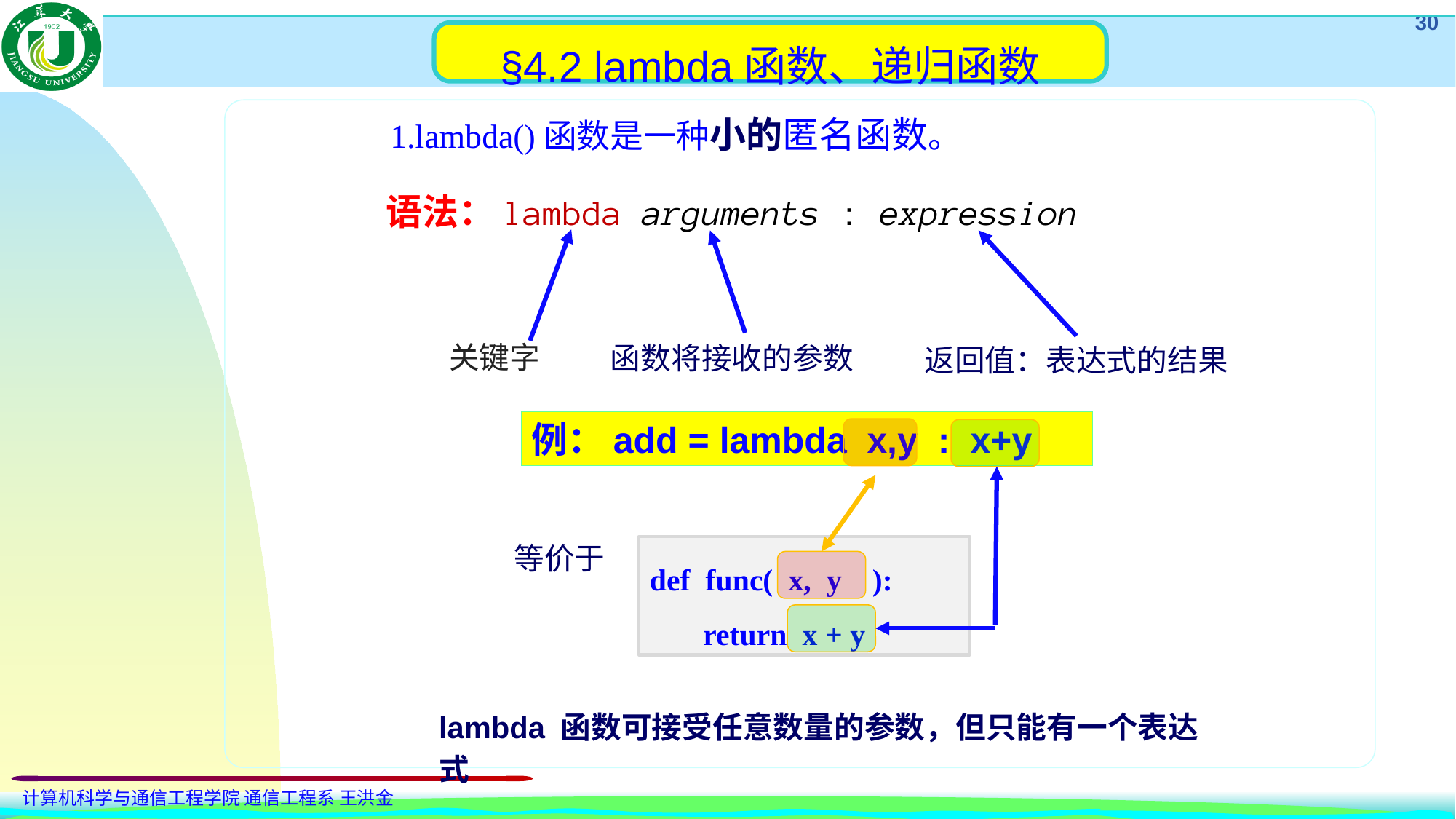

§4.2 lambda函数、递归函数
1.lambda()函数是一种小的匿名函数。
语法：lambda arguments : expression
关键字
函数将接收的参数
返回值：表达式的结果
例：add = lambda  x,y  :  x+y

等价于
def  func(  x,  y    ):
       return  x + y

lambda 函数可接受任意数量的参数，但只能有一个表达式